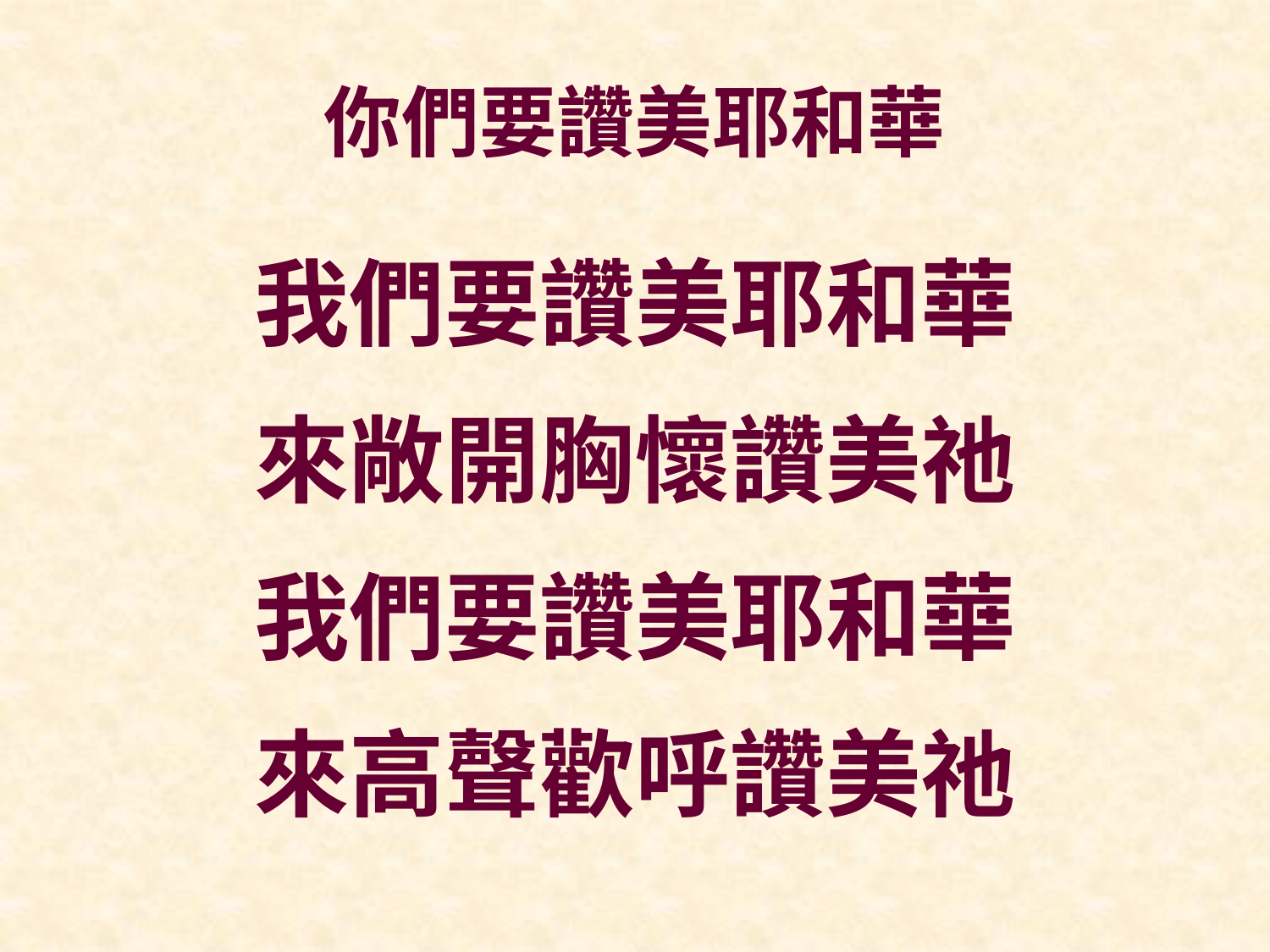

你們要讚美耶和華
我們要讚美耶和華
來敞開胸懷讚美祂
我們要讚美耶和華
來高聲歡呼讚美祂